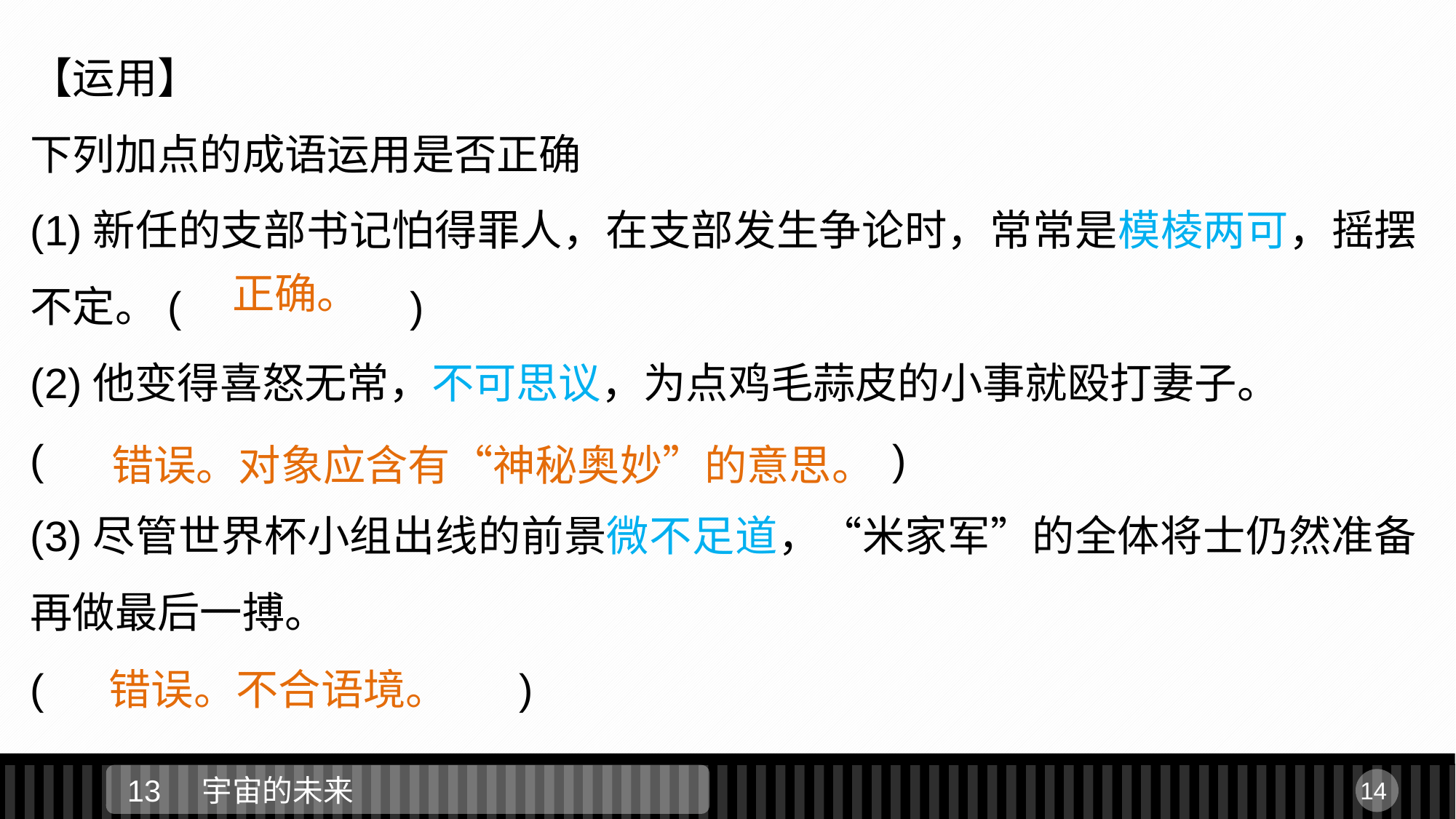

【运用】
下列加点的成语运用是否正确
(1)新任的支部书记怕得罪人，在支部发生争论时，常常是模棱两可，摇摆不定。(　		　)
(2)他变得喜怒无常，不可思议，为点鸡毛蒜皮的小事就殴打妻子。
(							   　)
(3)尽管世界杯小组出线的前景微不足道，“米家军”的全体将士仍然准备再做最后一搏。
(				　)
正确。
错误。对象应含有“神秘奥妙”的意思。
错误。不合语境。